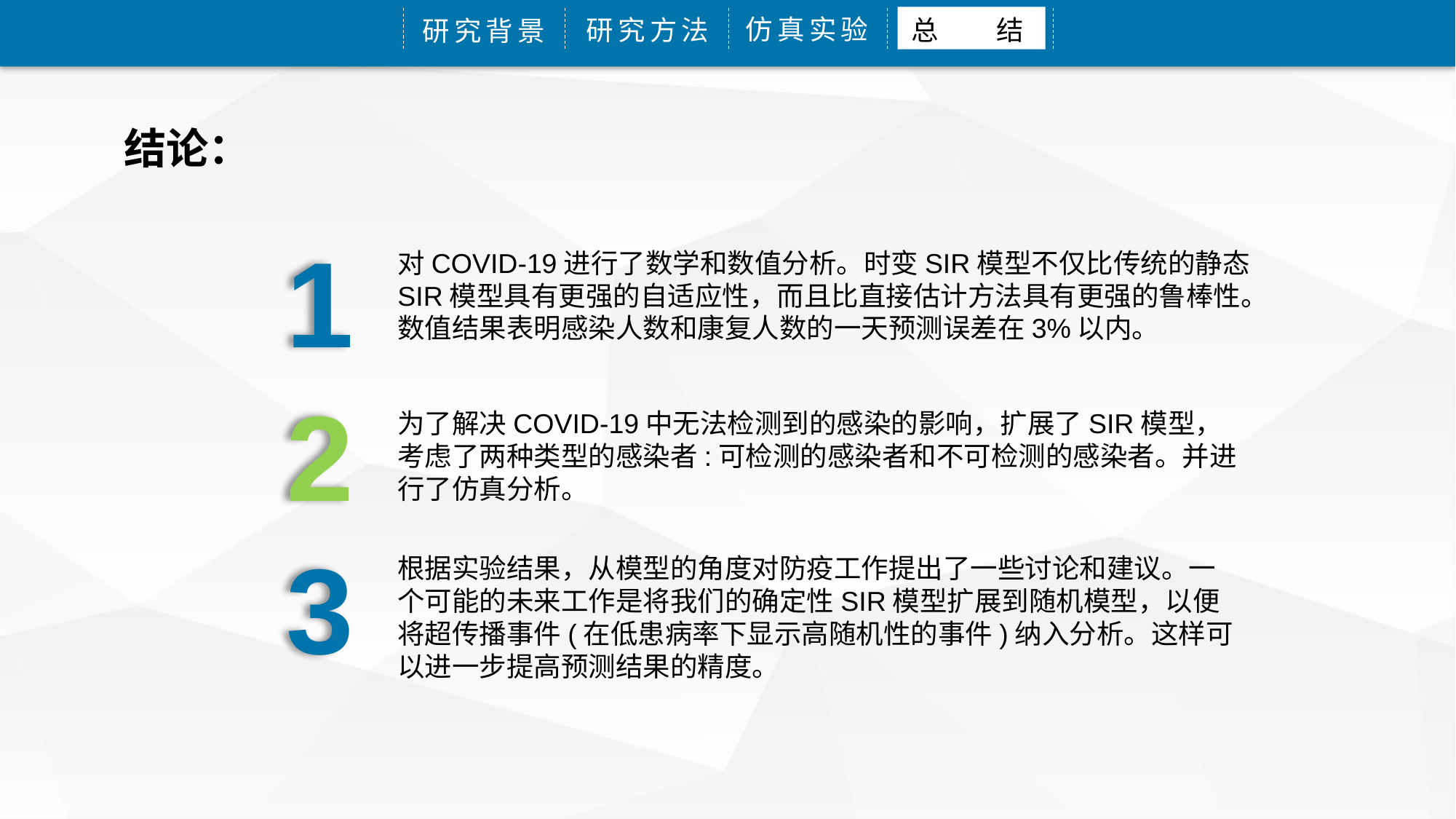

仿真实验
总     结
研究方法
研究背景
结论：
1
对COVID-19进行了数学和数值分析。时变SIR模型不仅比传统的静态SIR模型具有更强的自适应性，而且比直接估计方法具有更强的鲁棒性。数值结果表明感染人数和康复人数的一天预测误差在3%以内。
2
为了解决COVID-19中无法检测到的感染的影响，扩展了SIR模型，考虑了两种类型的感染者:可检测的感染者和不可检测的感染者。并进行了仿真分析。
3
根据实验结果，从模型的角度对防疫工作提出了一些讨论和建议。一个可能的未来工作是将我们的确定性SIR模型扩展到随机模型，以便将超传播事件(在低患病率下显示高随机性的事件)纳入分析。这样可以进一步提高预测结果的精度。